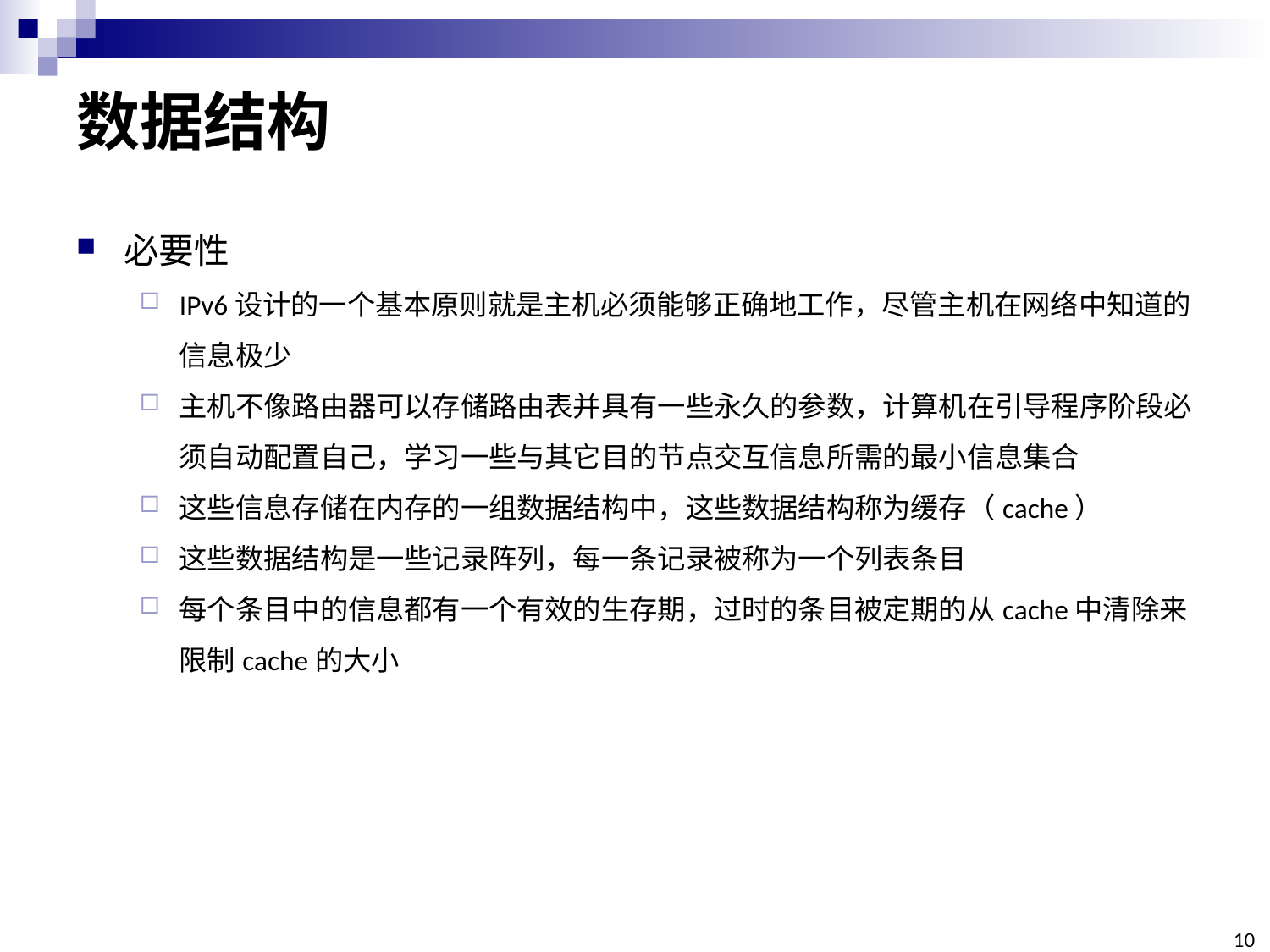

# 数据结构
必要性
IPv6设计的一个基本原则就是主机必须能够正确地工作，尽管主机在网络中知道的信息极少
主机不像路由器可以存储路由表并具有一些永久的参数，计算机在引导程序阶段必须自动配置自己，学习一些与其它目的节点交互信息所需的最小信息集合
这些信息存储在内存的一组数据结构中，这些数据结构称为缓存（cache）
这些数据结构是一些记录阵列，每一条记录被称为一个列表条目
每个条目中的信息都有一个有效的生存期，过时的条目被定期的从cache中清除来限制cache的大小
10